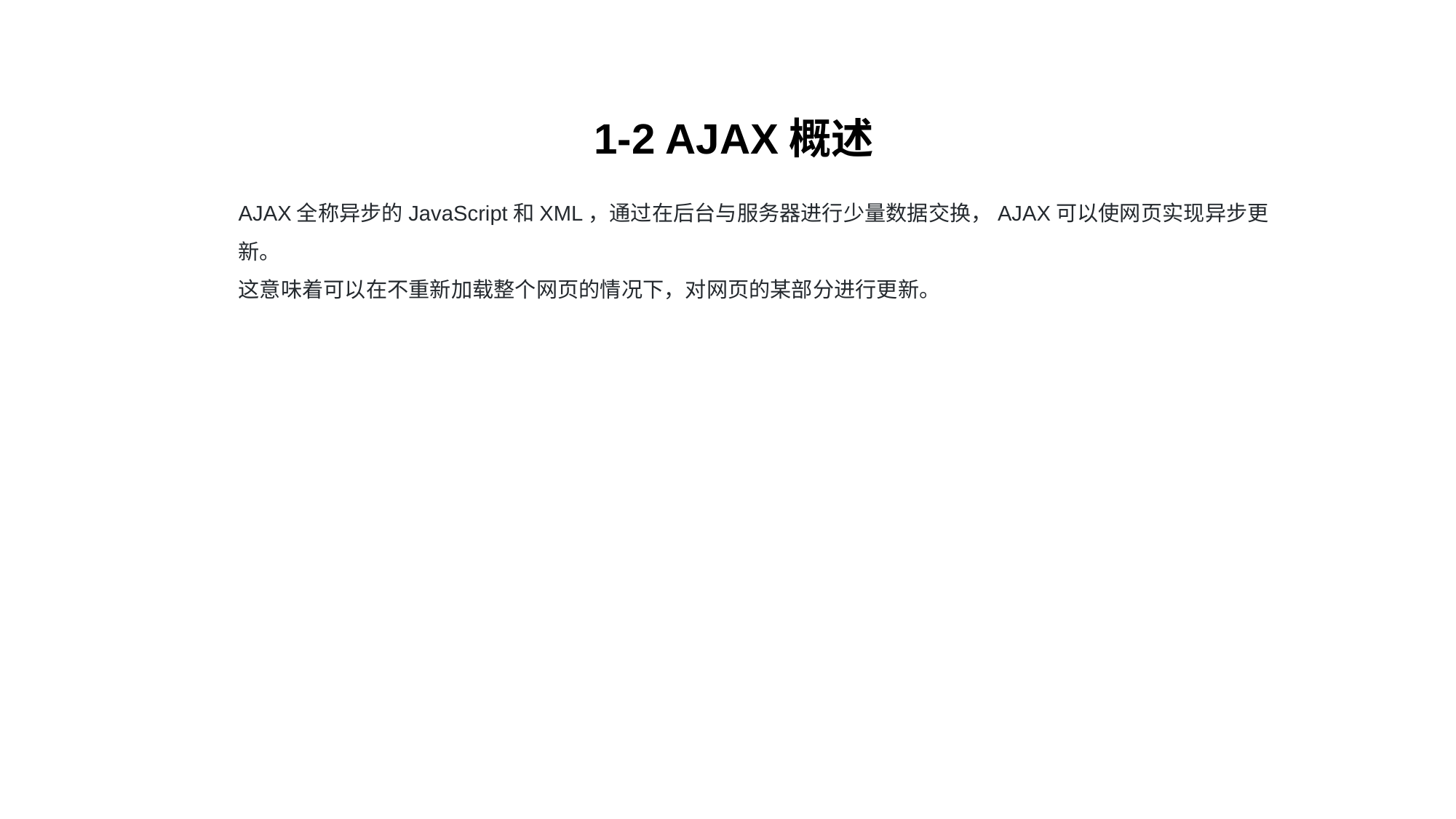

1-2 AJAX概述
AJAX全称异步的JavaScript和XML，通过在后台与服务器进行少量数据交换，AJAX可以使网页实现异步更新。
这意味着可以在不重新加载整个网页的情况下，对网页的某部分进行更新。